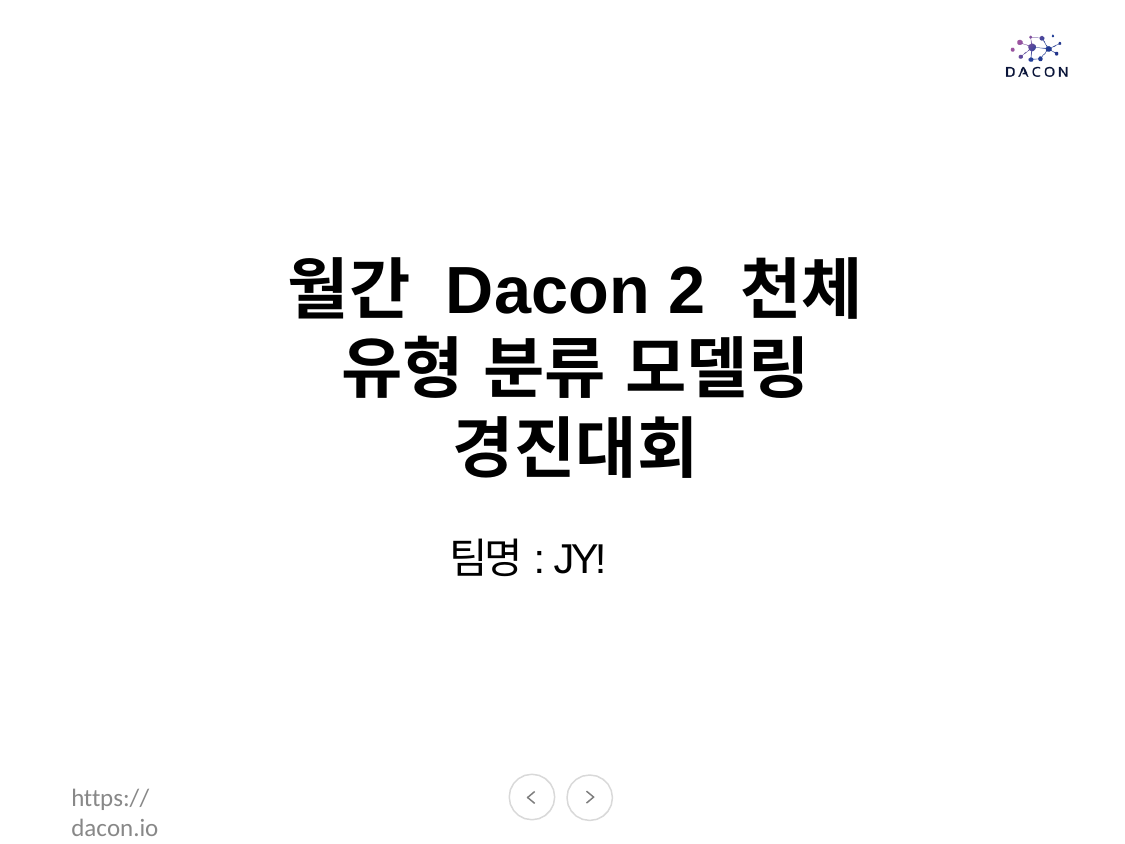

# 월간 Dacon 2 천체 유형 분류 모델링 경진대회
팀명: JY!

https://dacon.io